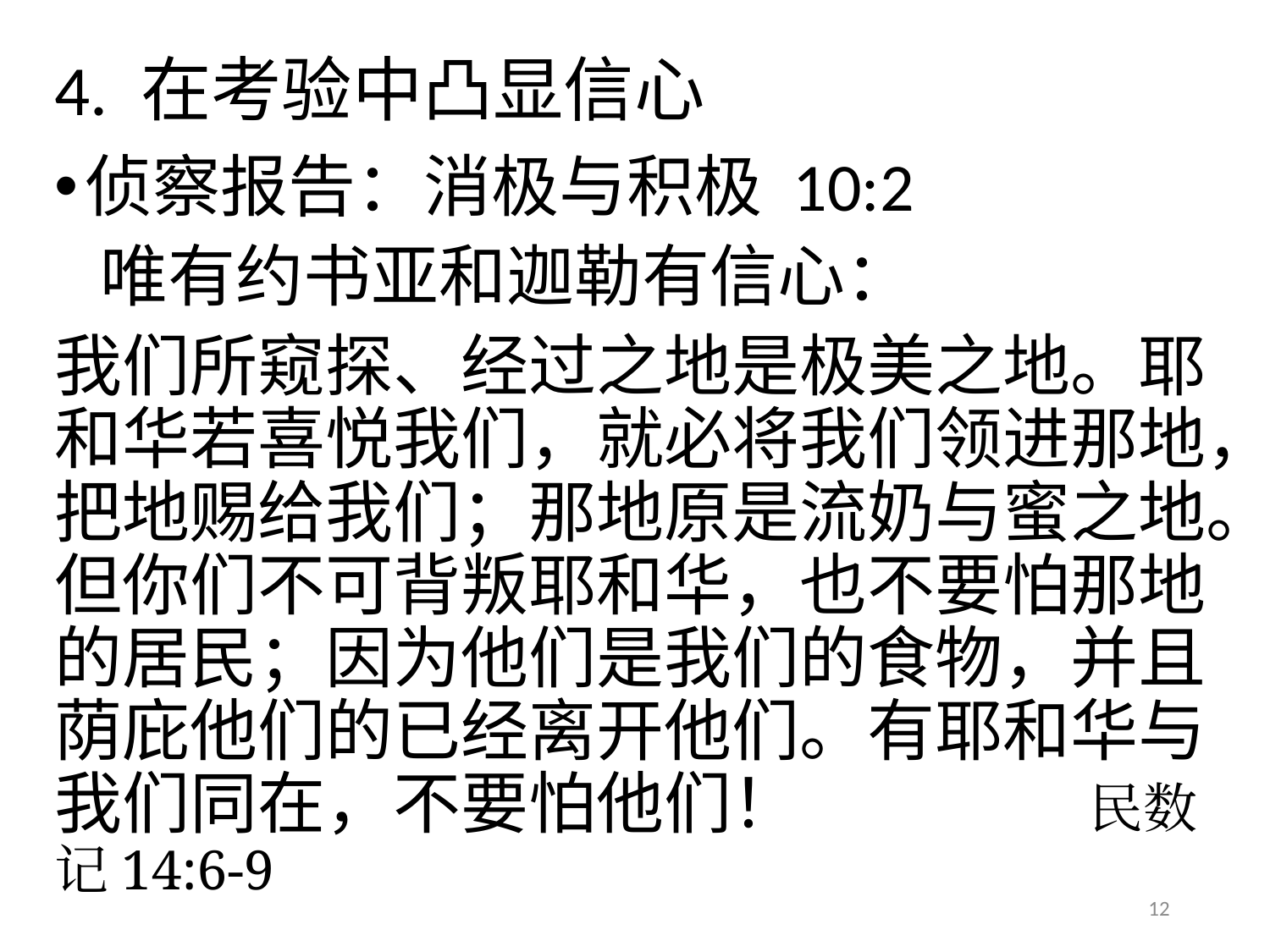

# 4. 在考验中凸显信心
侦察报告：消极与积极 10:2
  唯有约书亚和迦勒有信心：
我们所窥探、经过之地是极美之地。耶和华若喜悦我们，就必将我们领进那地，把地赐给我们；那地原是流奶与蜜之地。但你们不可背叛耶和华，也不要怕那地的居民；因为他们是我们的食物，并且荫庇他们的已经离开他们。有耶和华与我们同在，不要怕他们！                   民数记14:6-9

12